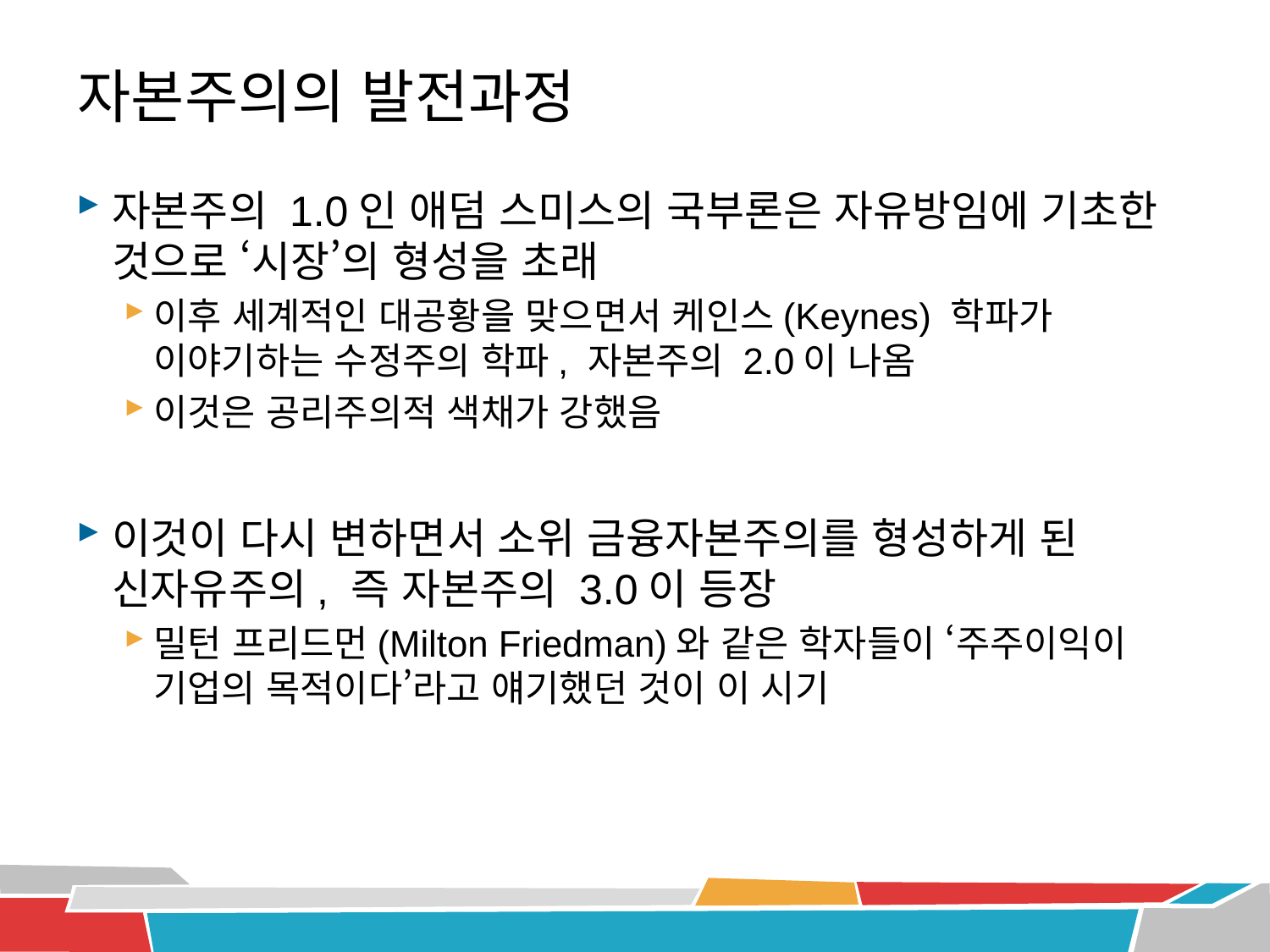

# 자본주의의 발전과정
자본주의 1.0인 애덤 스미스의 국부론은 자유방임에 기초한 것으로 ‘시장’의 형성을 초래
이후 세계적인 대공황을 맞으면서 케인스(Keynes) 학파가 이야기하는 수정주의 학파, 자본주의 2.0이 나옴
이것은 공리주의적 색채가 강했음

이것이 다시 변하면서 소위 금융자본주의를 형성하게 된 신자유주의, 즉 자본주의 3.0이 등장
밀턴 프리드먼(Milton Friedman)와 같은 학자들이 ‘주주이익이 기업의 목적이다’라고 얘기했던 것이 이 시기